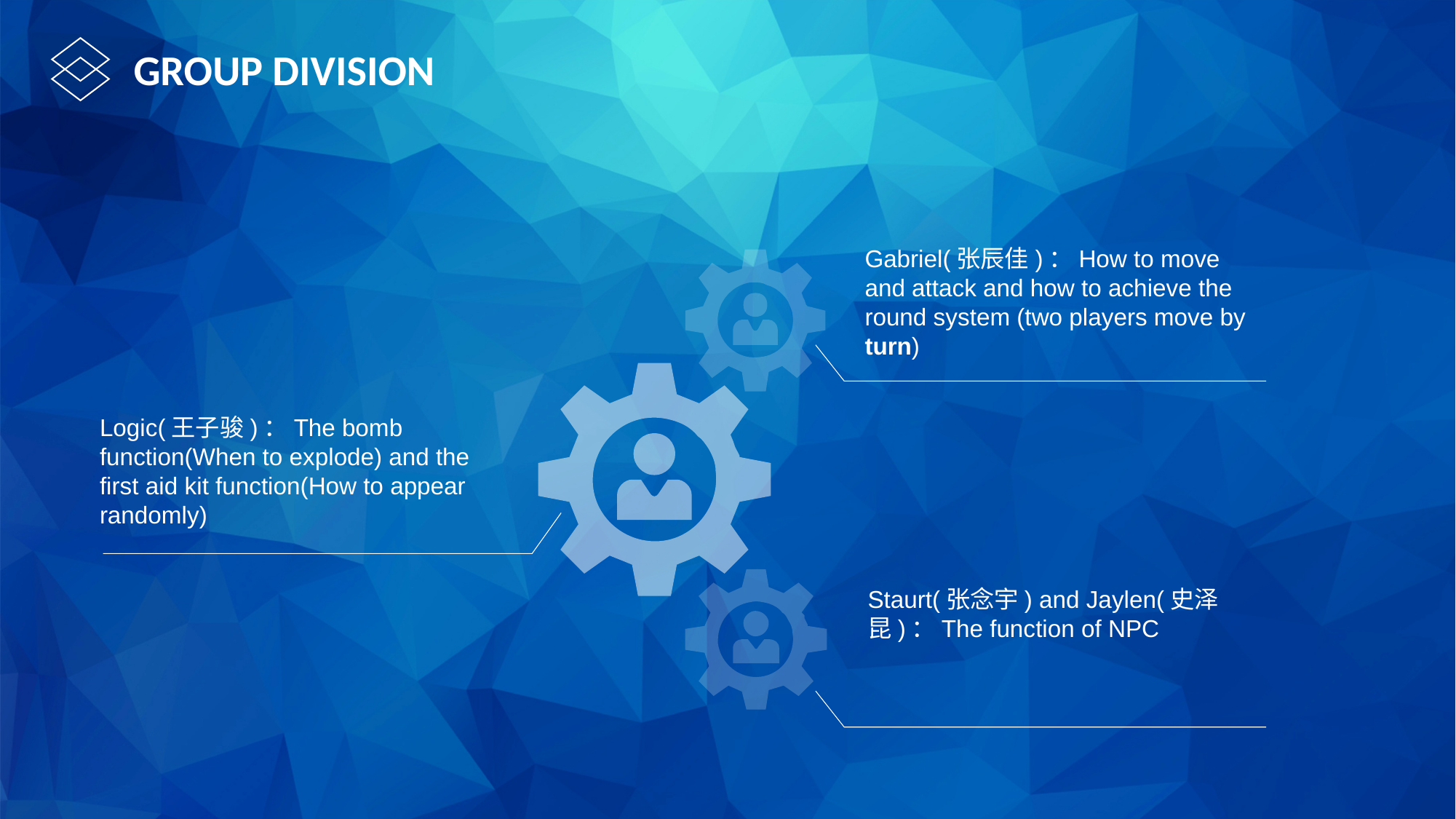

GROUP DIVISION
Gabriel(张辰佳)：How to move and attack and how to achieve the round system (two players move by turn)

Logic(王子骏)：The bomb function(When to explode) and the first aid kit function(How to appear randomly)

Staurt(张念宇) and Jaylen(史泽昆)：The function of NPC